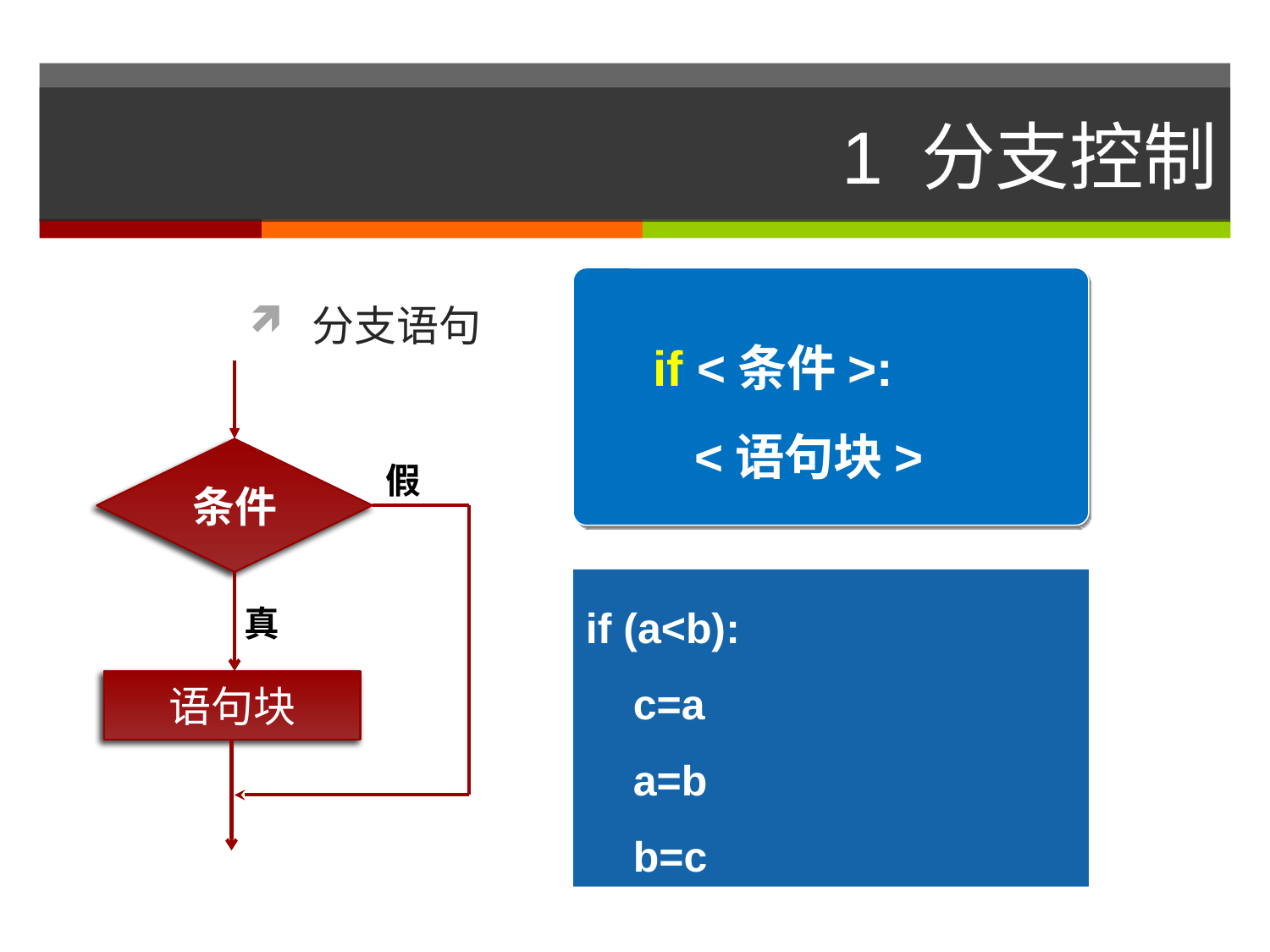

# 1 分支控制
if <条件>:
   <语句块>
分支语句

条件
假
if (a<b):
    c=a
    a=b
    b=c
真
语句块